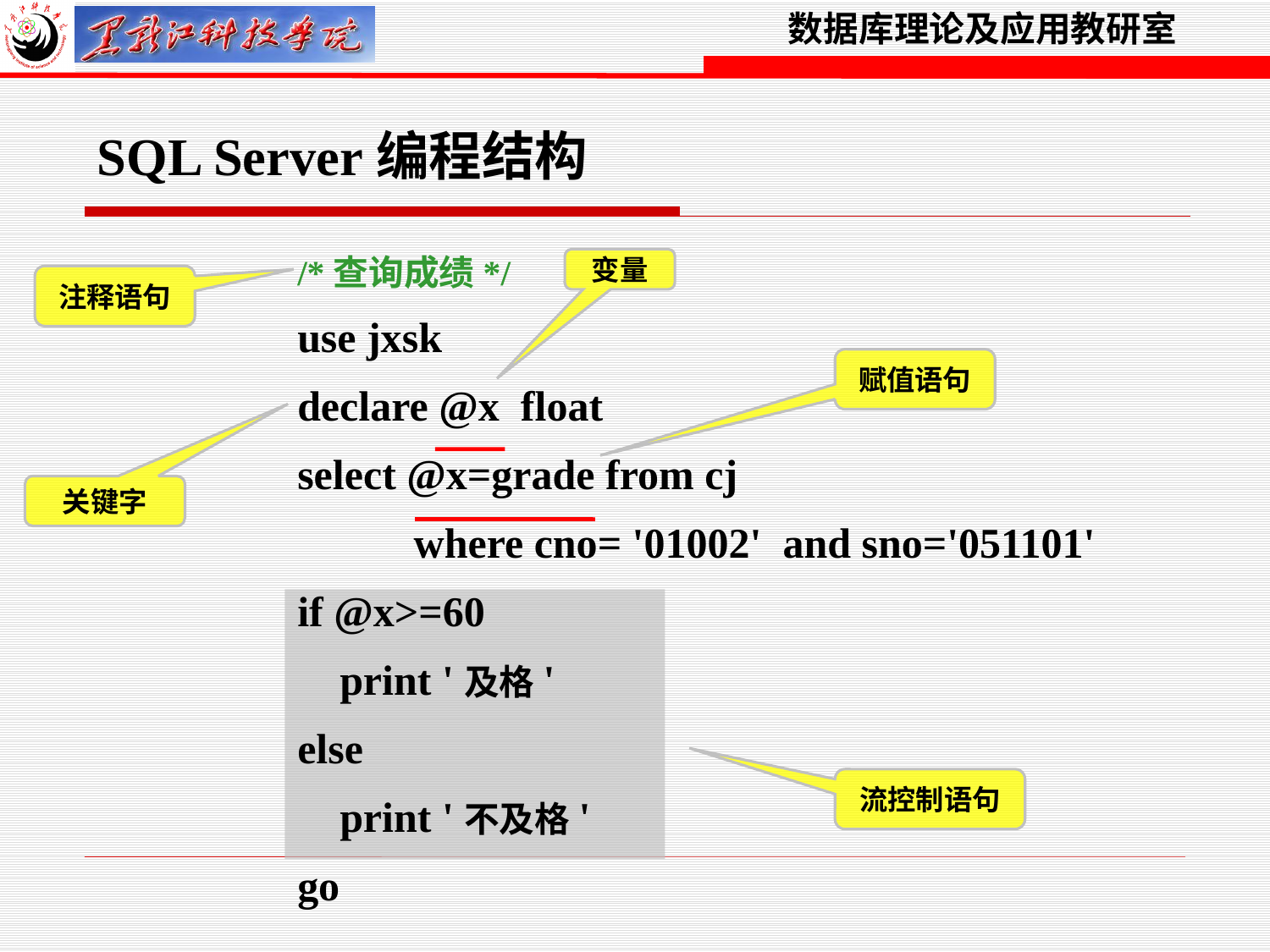

SQL Server编程结构
/*查询成绩*/
use jxsk
declare @x  float
select @x=grade from cj
           where cno= '01002'  and sno='051101'
if @x>=60
    print '及格'
else
    print '不及格'
go
变量
注释语句
赋值语句

关键字

流控制语句